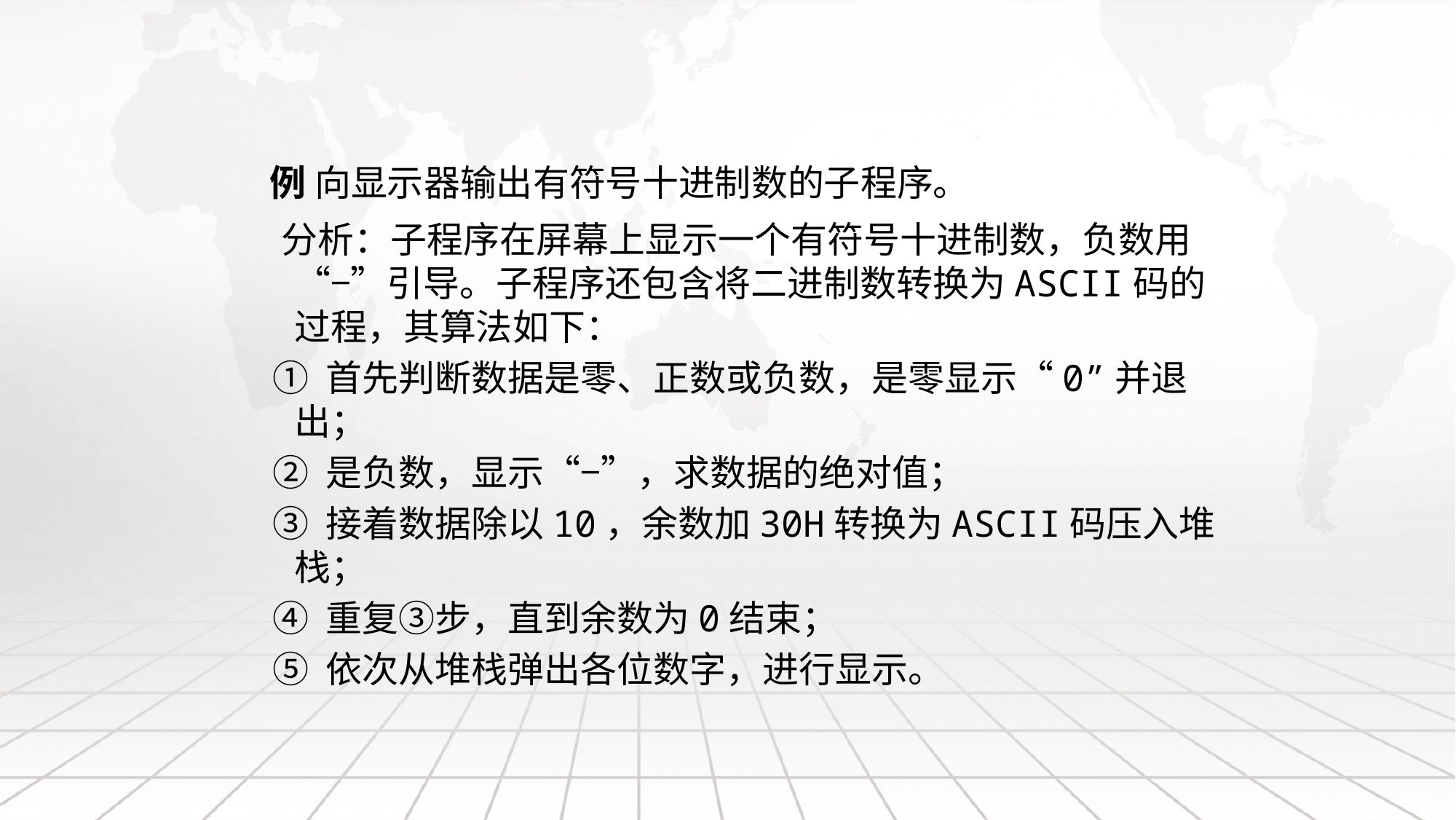

例 向显示器输出有符号十进制数的子程序。
    分析：子程序在屏幕上显示一个有符号十进制数，负数用“−”引导。子程序还包含将二进制数转换为ASCII码的过程，其算法如下：
    ① 首先判断数据是零、正数或负数，是零显示“0”并退出；
    ② 是负数，显示“−”，求数据的绝对值；
    ③ 接着数据除以10，余数加30H转换为ASCII码压入堆栈；
    ④ 重复③步，直到余数为0结束；
    ⑤ 依次从堆栈弹出各位数字，进行显示。